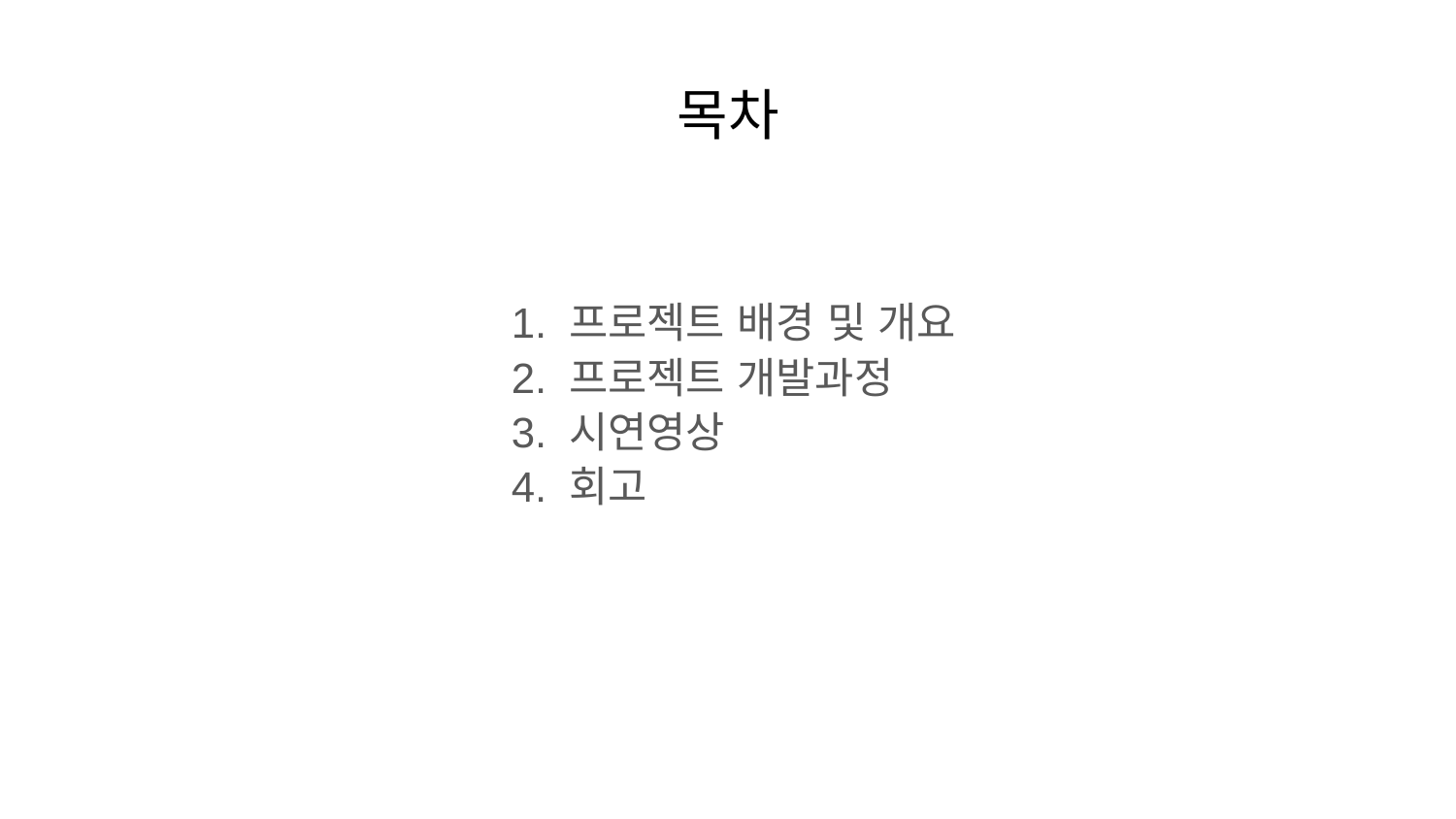

# 목차
프로젝트 배경 및 개요
프로젝트 개발과정
시연영상
회고